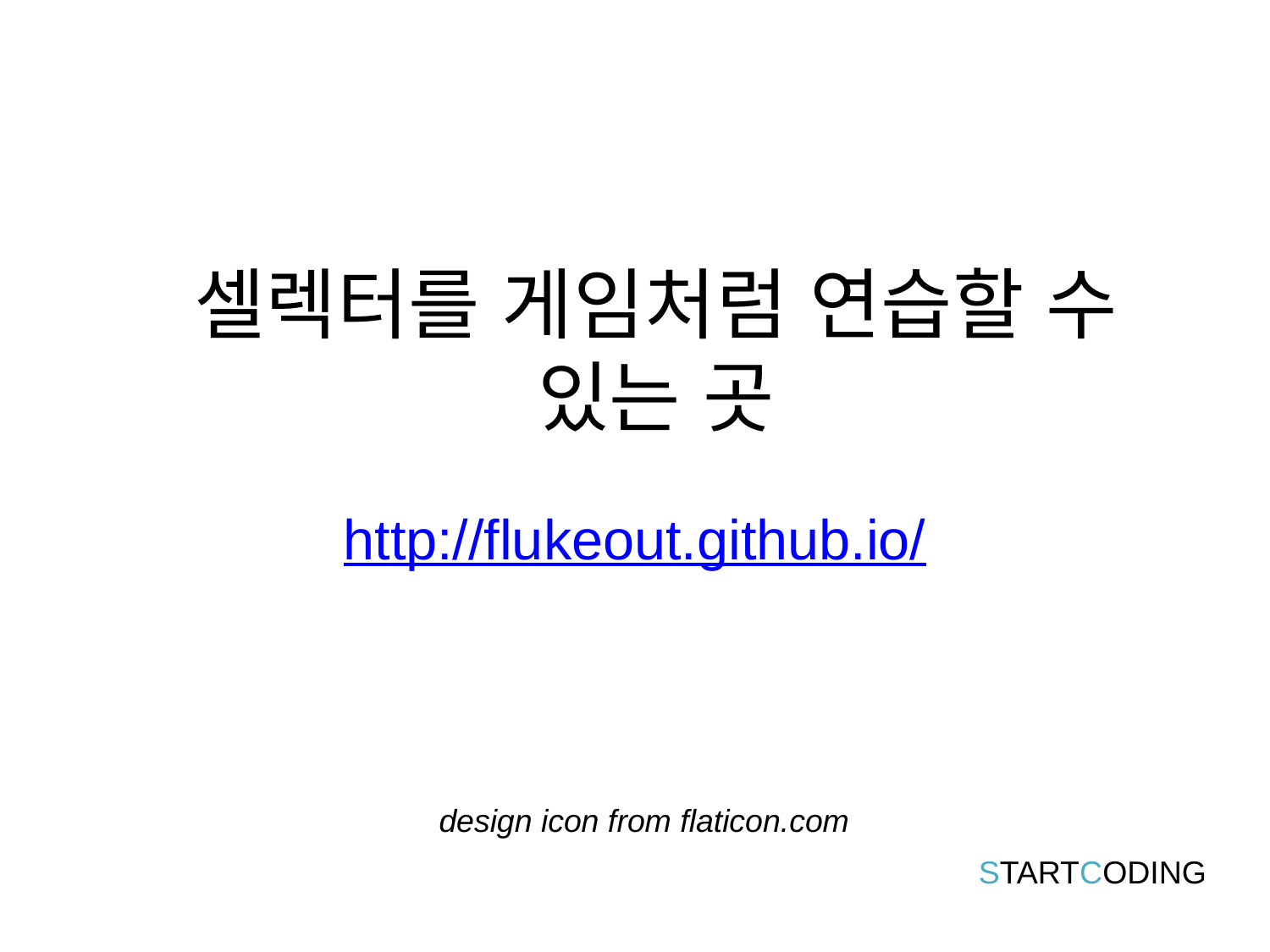

셀렉터를 게임처럼 연습할 수 있는 곳
# http://flukeout.github.io/
design icon from flaticon.com
STARTCODING